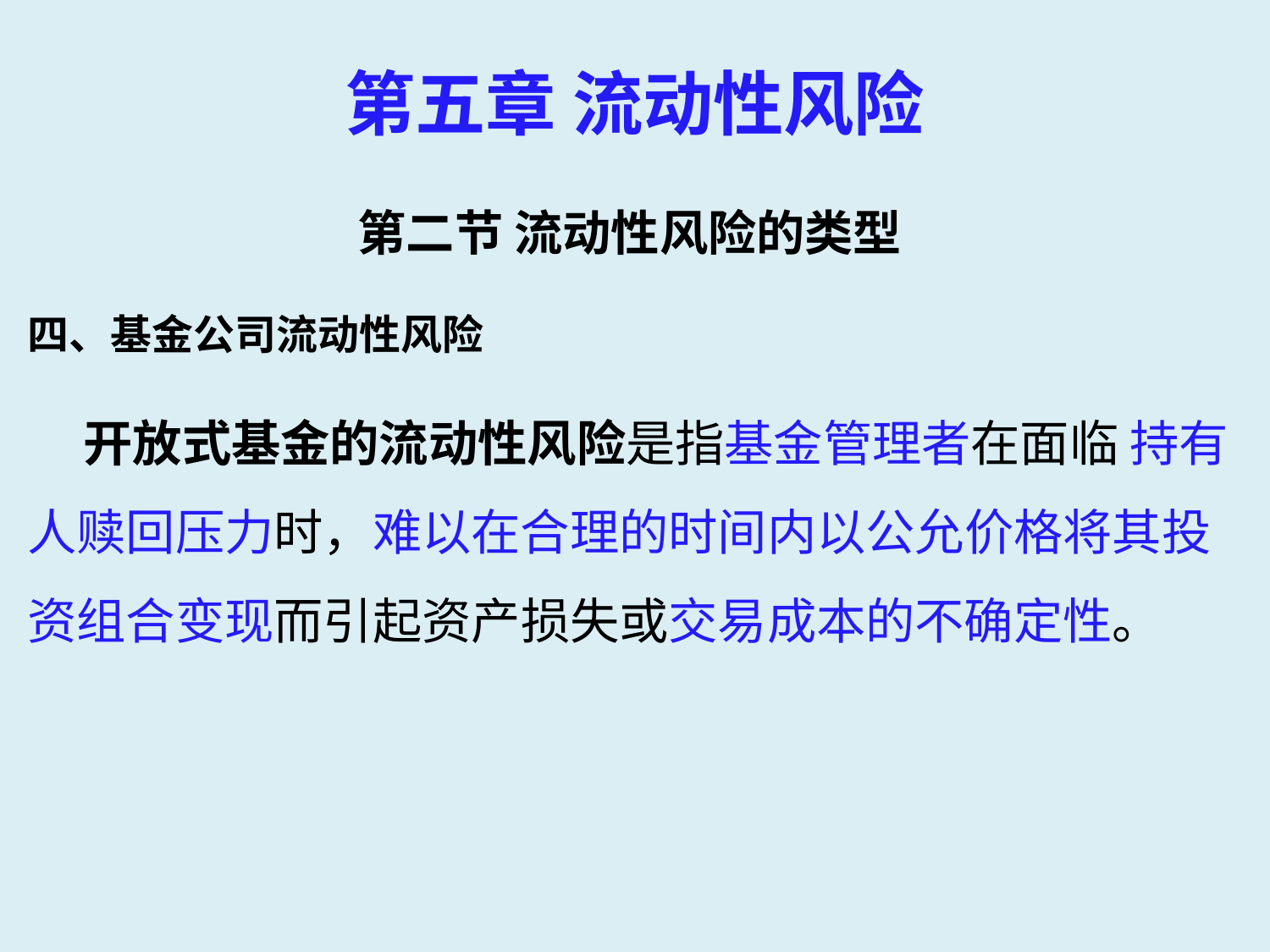

# 第五章 流动性风险
第二节 流动性风险的类型

四、基金公司流动性风险
    开放式基金的流动性风险是指基金管理者在面临 持有人赎回压力时，难以在合理的时间内以公允价格将其投资组合变现而引起资产损失或交易成本的不确定性。